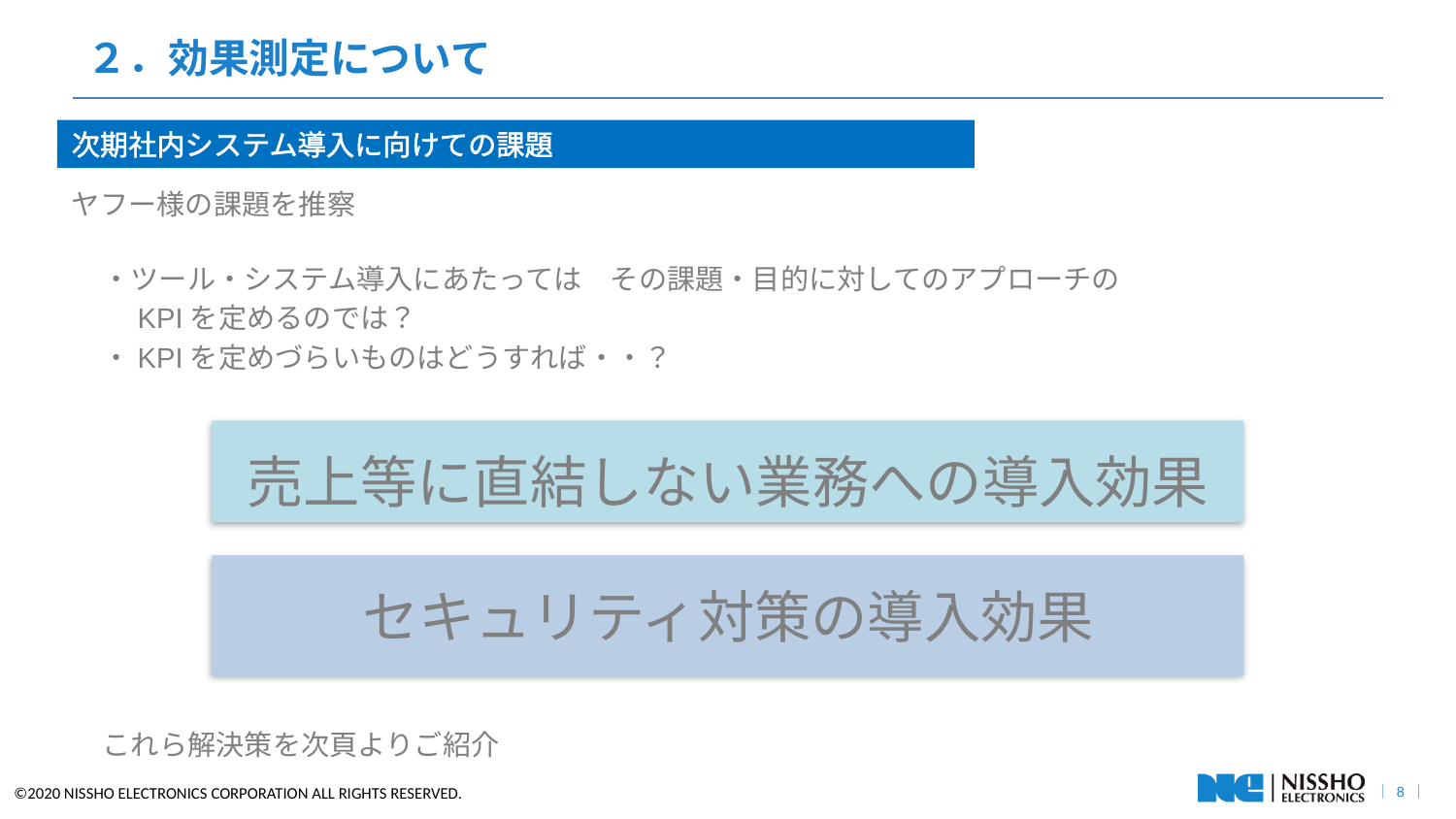

# ２．効果測定について
次期社内システム導入に向けての課題
ヤフー様の課題を推察
・ツール・システム導入にあたっては　その課題・目的に対してのアプローチの
　KPIを定めるのでは？
・KPIを定めづらいものはどうすれば・・？

売上等に直結しない業務への導入効果

セキュリティ対策の導入効果

これら解決策を次頁よりご紹介